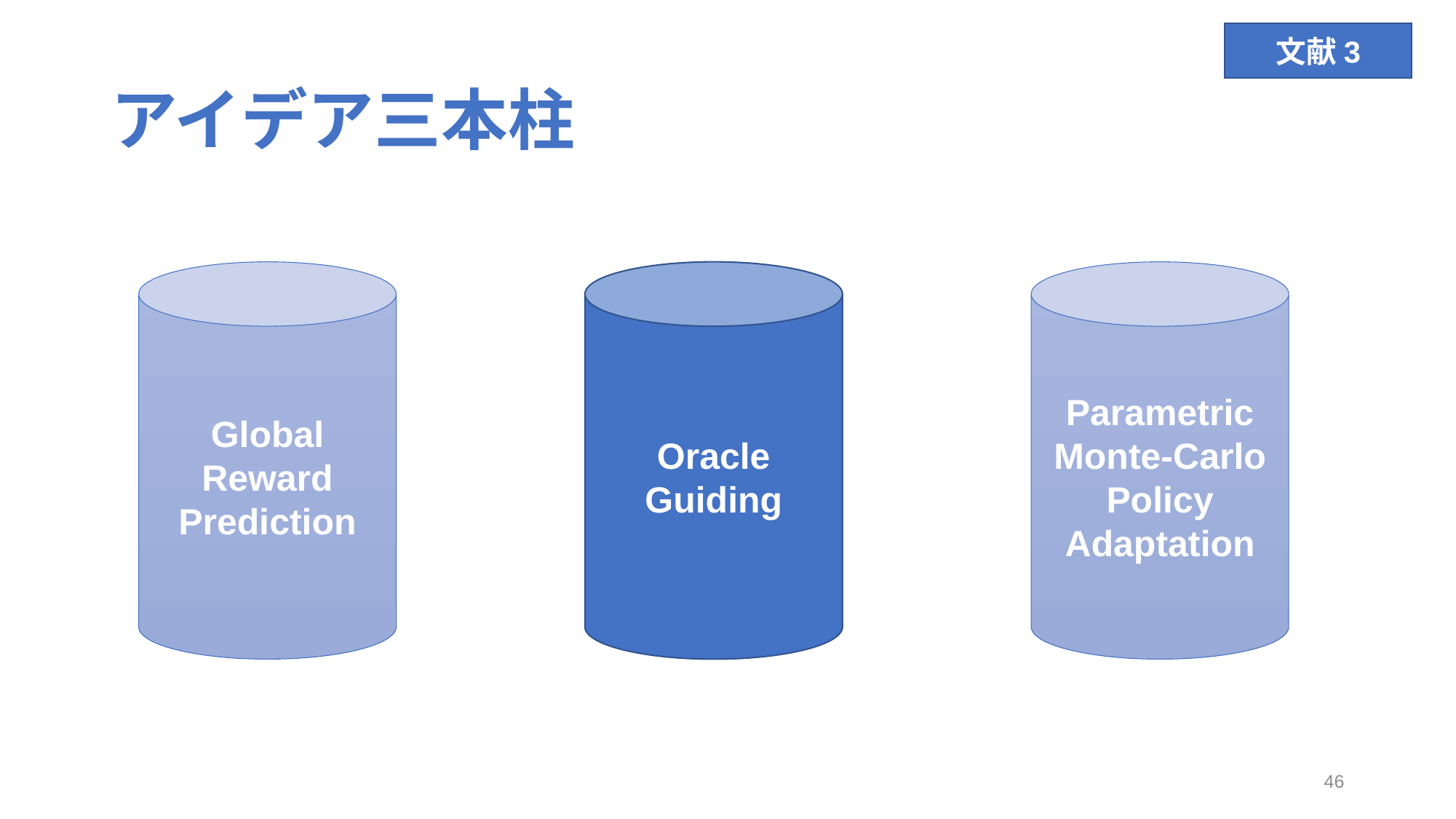

文献3
# アイデア三本柱
Global Reward
Prediction
Oracle
Guiding
Parametric
Monte-Carlo
Policy
Adaptation
46